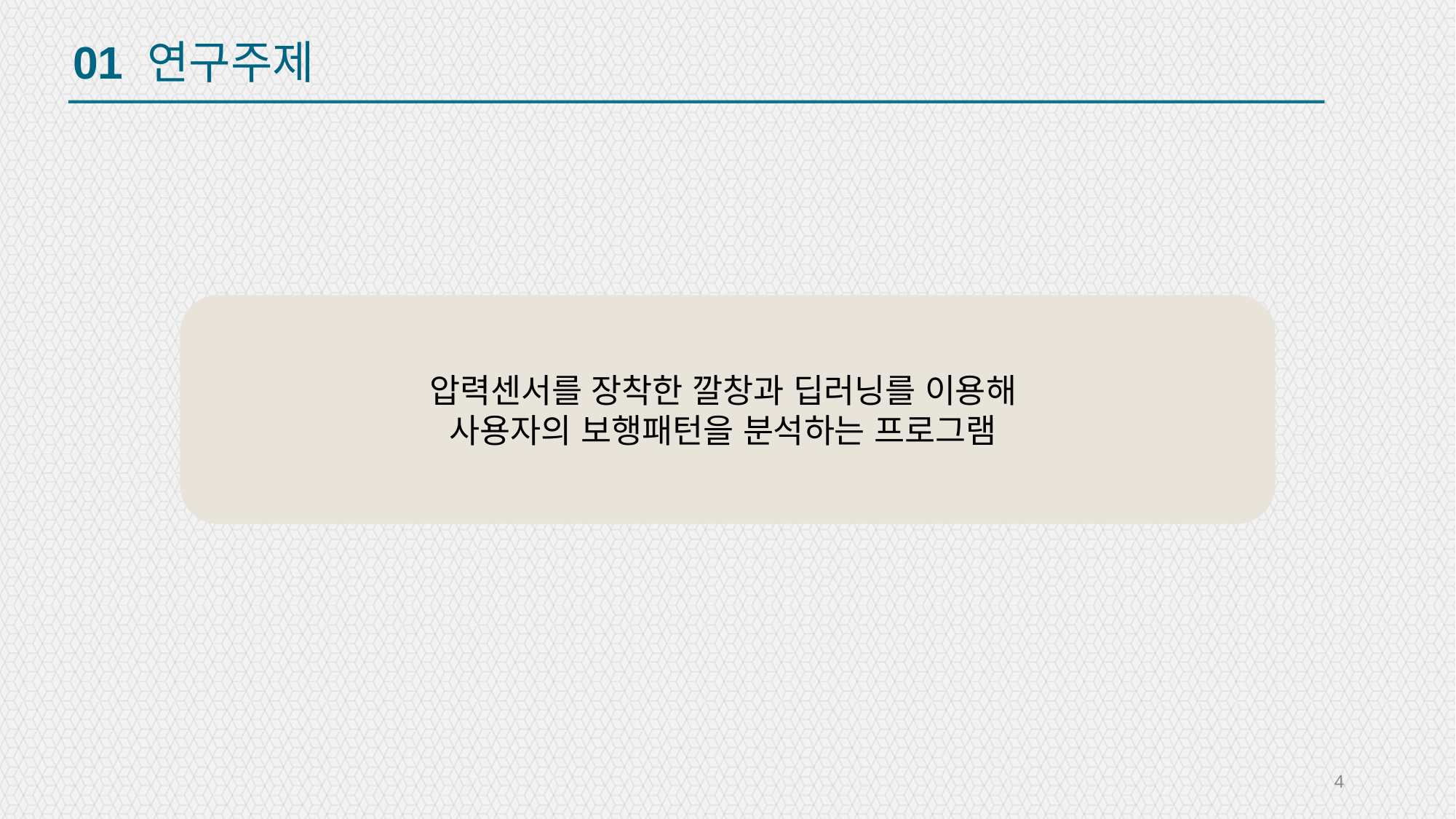

01 연구주제

압력센서를 장착한 깔창과 딥러닝를 이용해
사용자의 보행패턴을 분석하는 프로그램
4